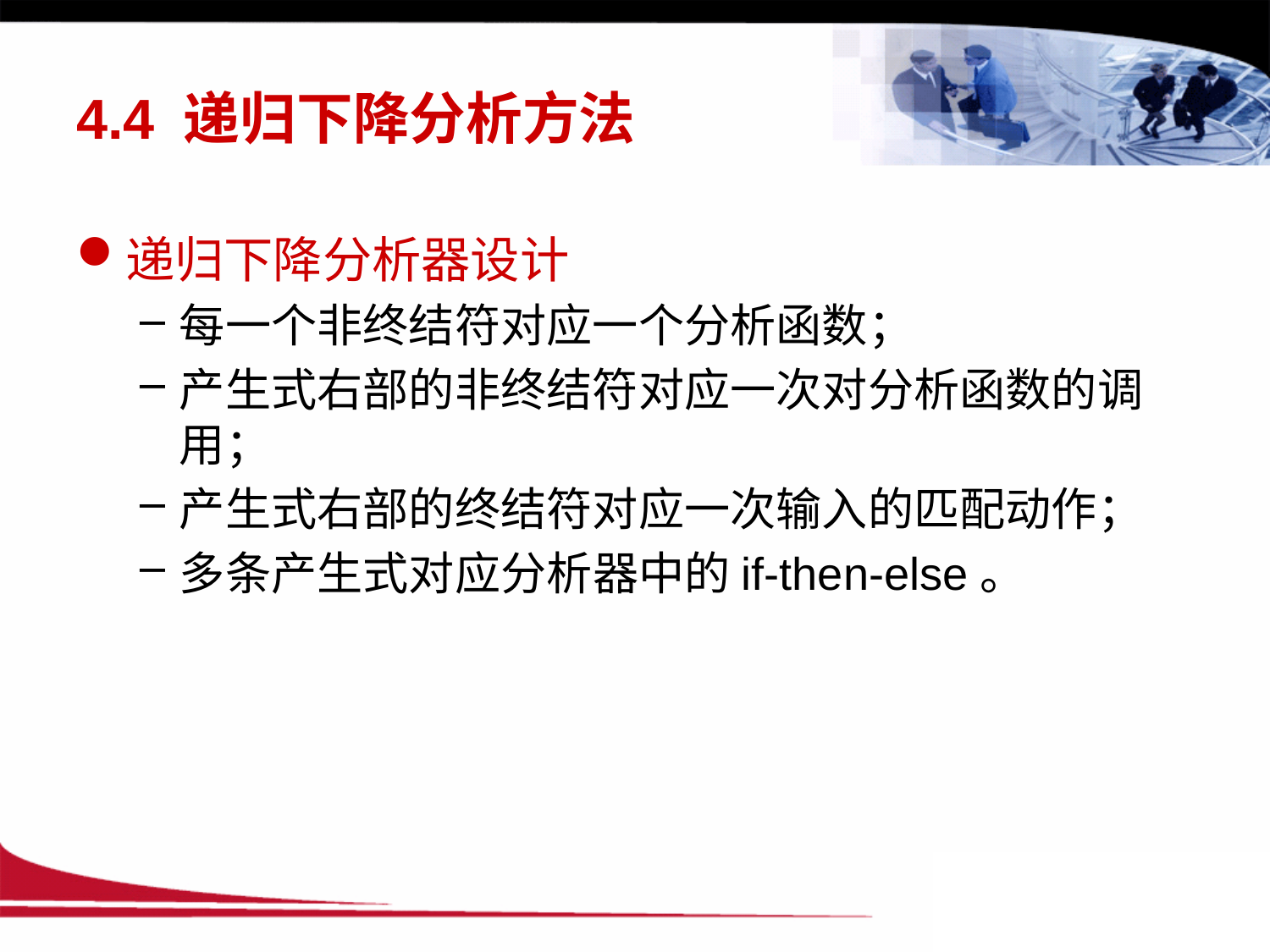

# 4.4 递归下降分析方法
递归下降分析器设计
每一个非终结符对应一个分析函数；
产生式右部的非终结符对应一次对分析函数的调用；
产生式右部的终结符对应一次输入的匹配动作；
多条产生式对应分析器中的if-then-else。